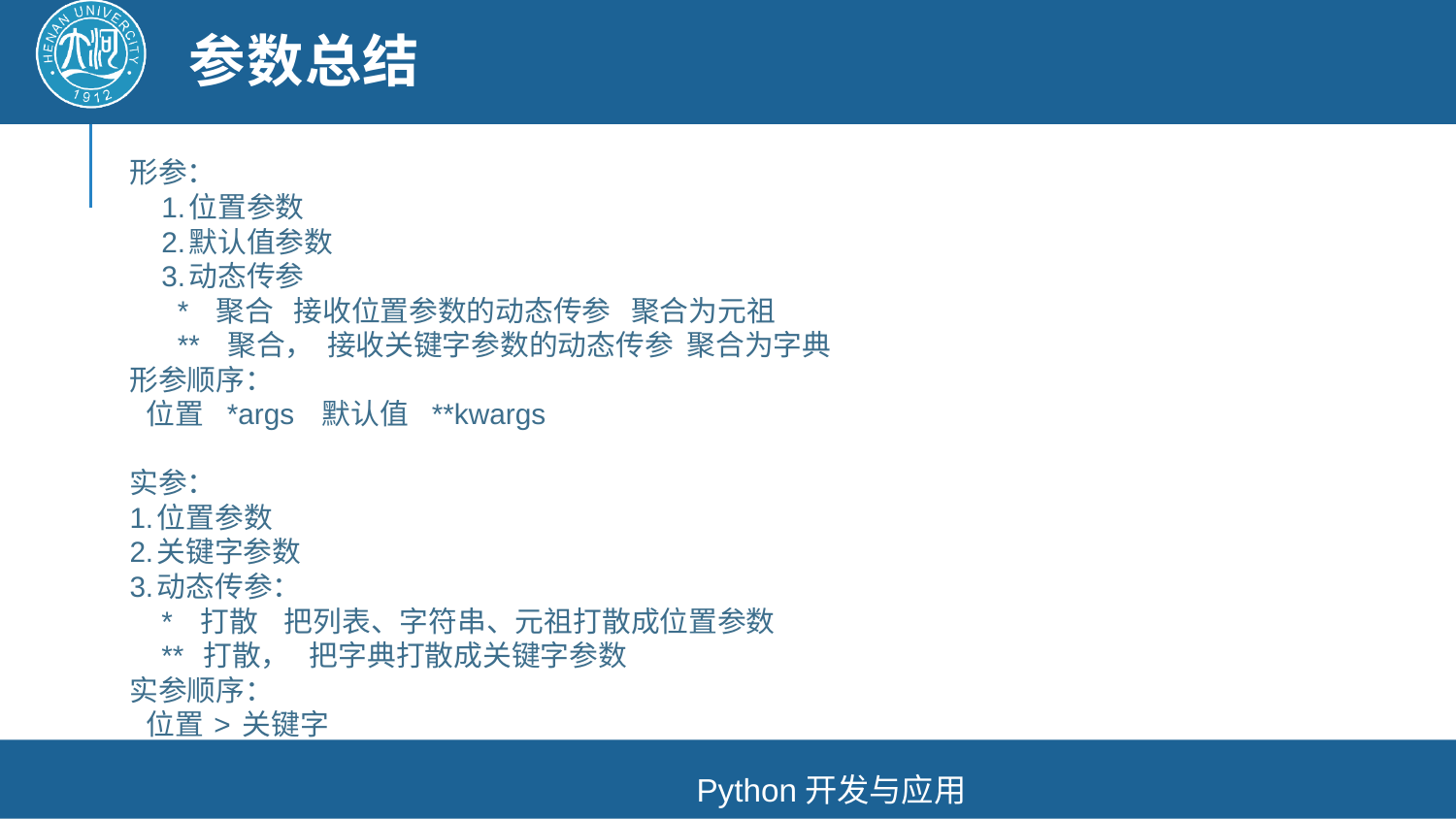

# 参数总结
形参：
    1.位置参数
    2.默认值参数
    3.动态传参
      *   聚合   接收位置参数的动态传参   聚合为元祖
      **   聚合，  接收关键字参数的动态传参  聚合为字典
形参顺序：
  位置   *args   默认值   **kwargs

实参：
1.位置参数
2.关键字参数
3.动态传参：
    *   打散    把列表、字符串、元祖打散成位置参数
    **  打散，   把字典打散成关键字参数
实参顺序：
  位置 > 关键字

Python开发与应用
34